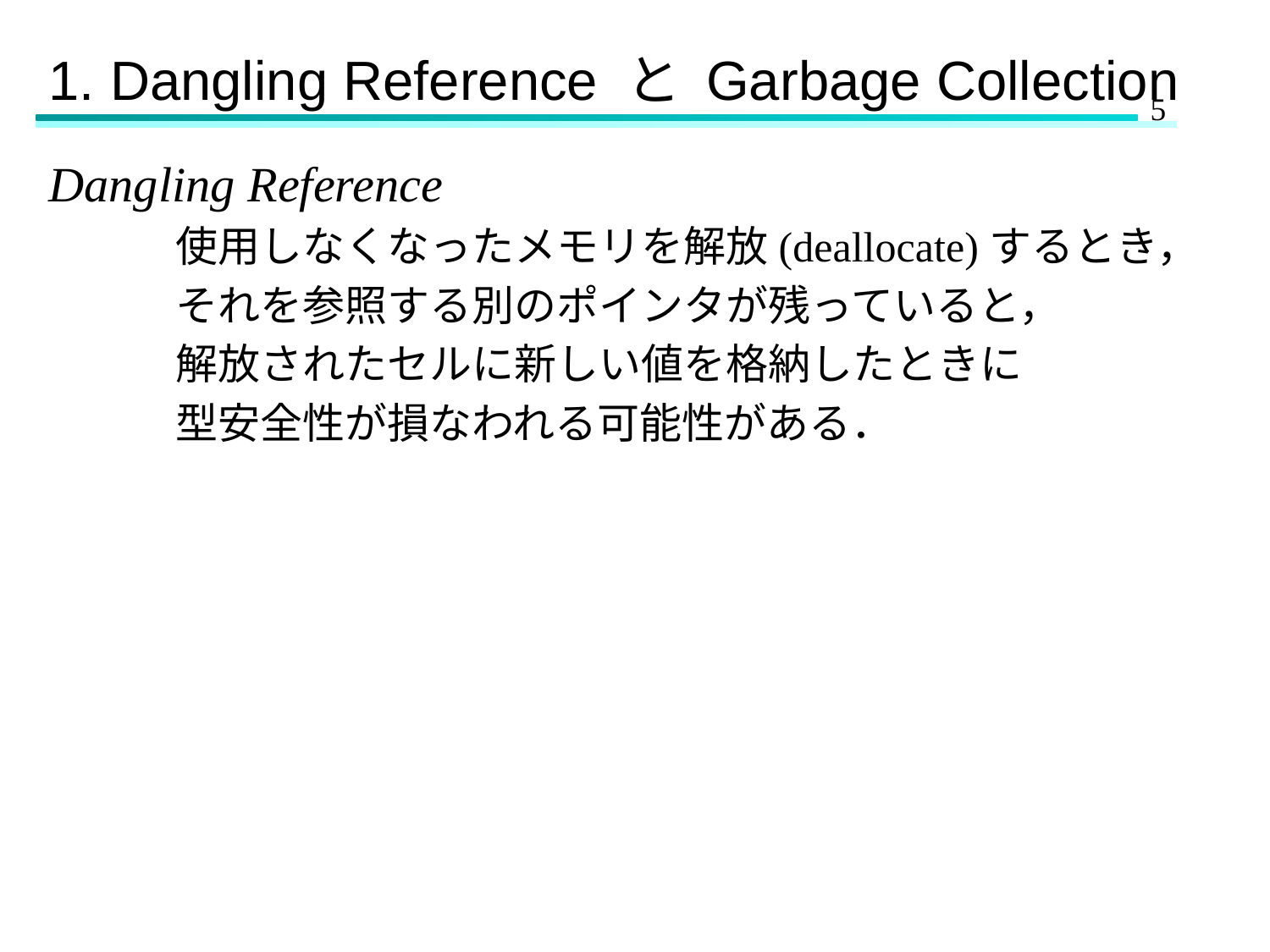

# 1. Dangling Reference と Garbage Collection
Dangling Reference
	使用しなくなったメモリを解放(deallocate)するとき，
	それを参照する別のポインタが残っていると，
	解放されたセルに新しい値を格納したときに
	型安全性が損なわれる可能性がある．